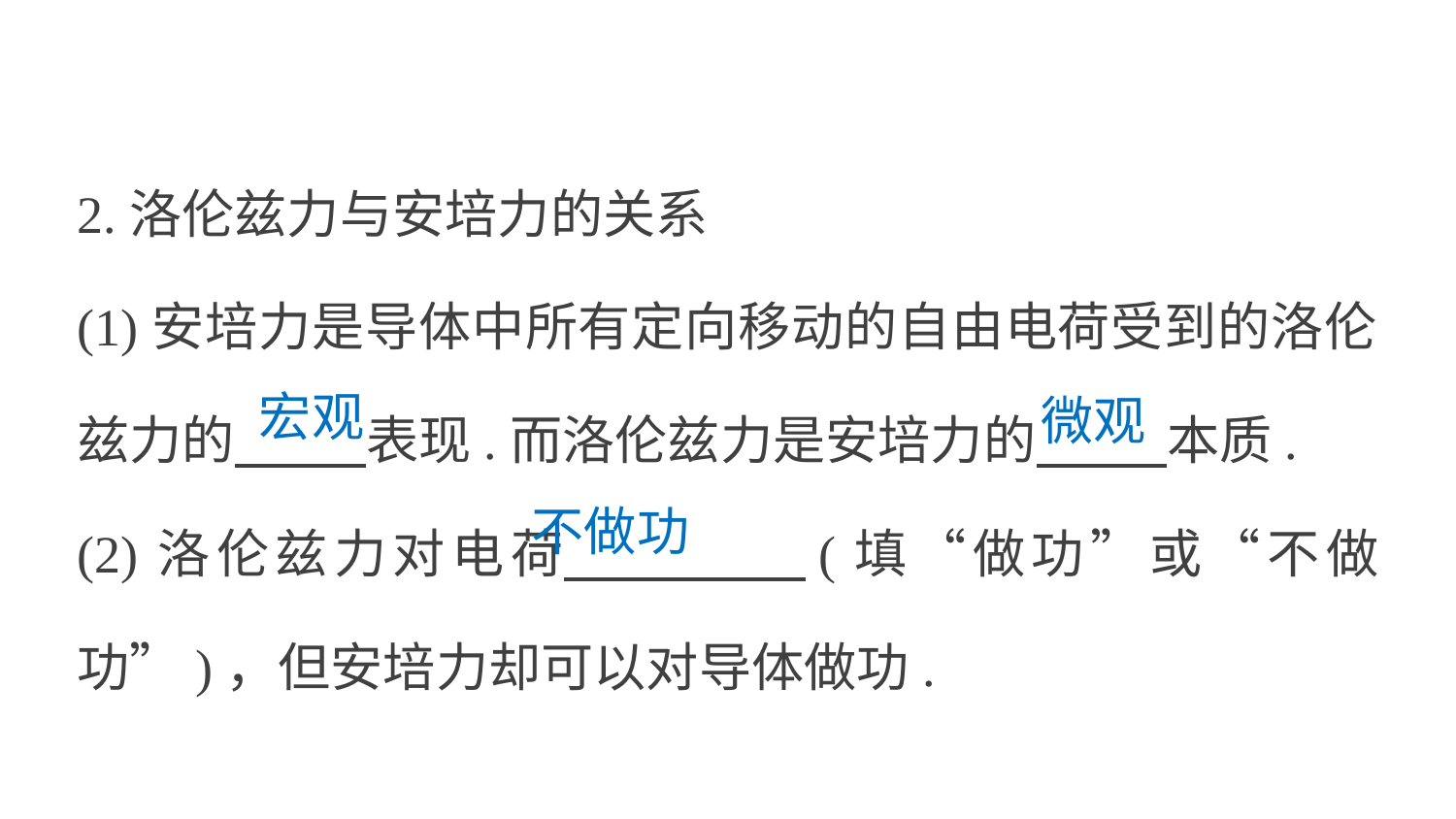

2.洛伦兹力与安培力的关系
(1)安培力是导体中所有定向移动的自由电荷受到的洛伦兹力的           表现.而洛伦兹力是安培力的           本质.
(2)洛伦兹力对电荷             (填“做功”或“不做功”)，但安培力却可以对导体做功.
宏观
微观
不做功